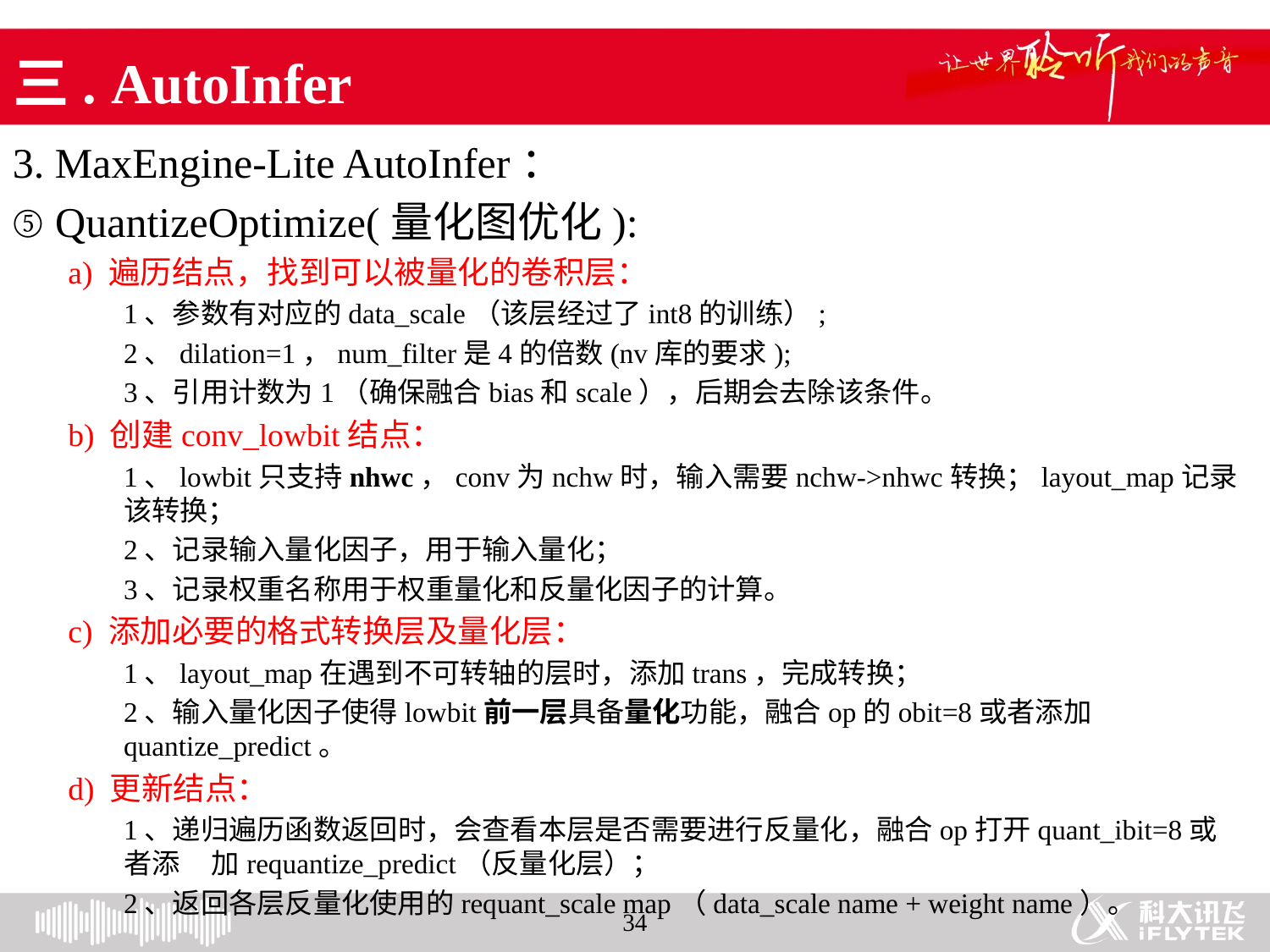

# 三. AutoInfer
3. MaxEngine-Lite AutoInfer：
⑤ QuantizeOptimize(量化图优化):
a) 遍历结点，找到可以被量化的卷积层：
1、参数有对应的data_scale（该层经过了int8的训练）;
2、dilation=1，num_filter是4的倍数(nv库的要求);
3、引用计数为1（确保融合bias和scale），后期会去除该条件。
b) 创建conv_lowbit结点：
1、lowbit只支持nhwc，conv为nchw时，输入需要nchw->nhwc转换；layout_map记录该转换；
2、记录输入量化因子，用于输入量化；
3、记录权重名称用于权重量化和反量化因子的计算。
c) 添加必要的格式转换层及量化层：
1、layout_map在遇到不可转轴的层时，添加trans，完成转换；
2、输入量化因子使得lowbit前一层具备量化功能，融合op的obit=8或者添加quantize_predict。
d) 更新结点：
1、递归遍历函数返回时，会查看本层是否需要进行反量化，融合op打开quant_ibit=8或者添     加requantize_predict（反量化层）；
2、返回各层反量化使用的requant_scale map（data_scale name + weight name）。
34